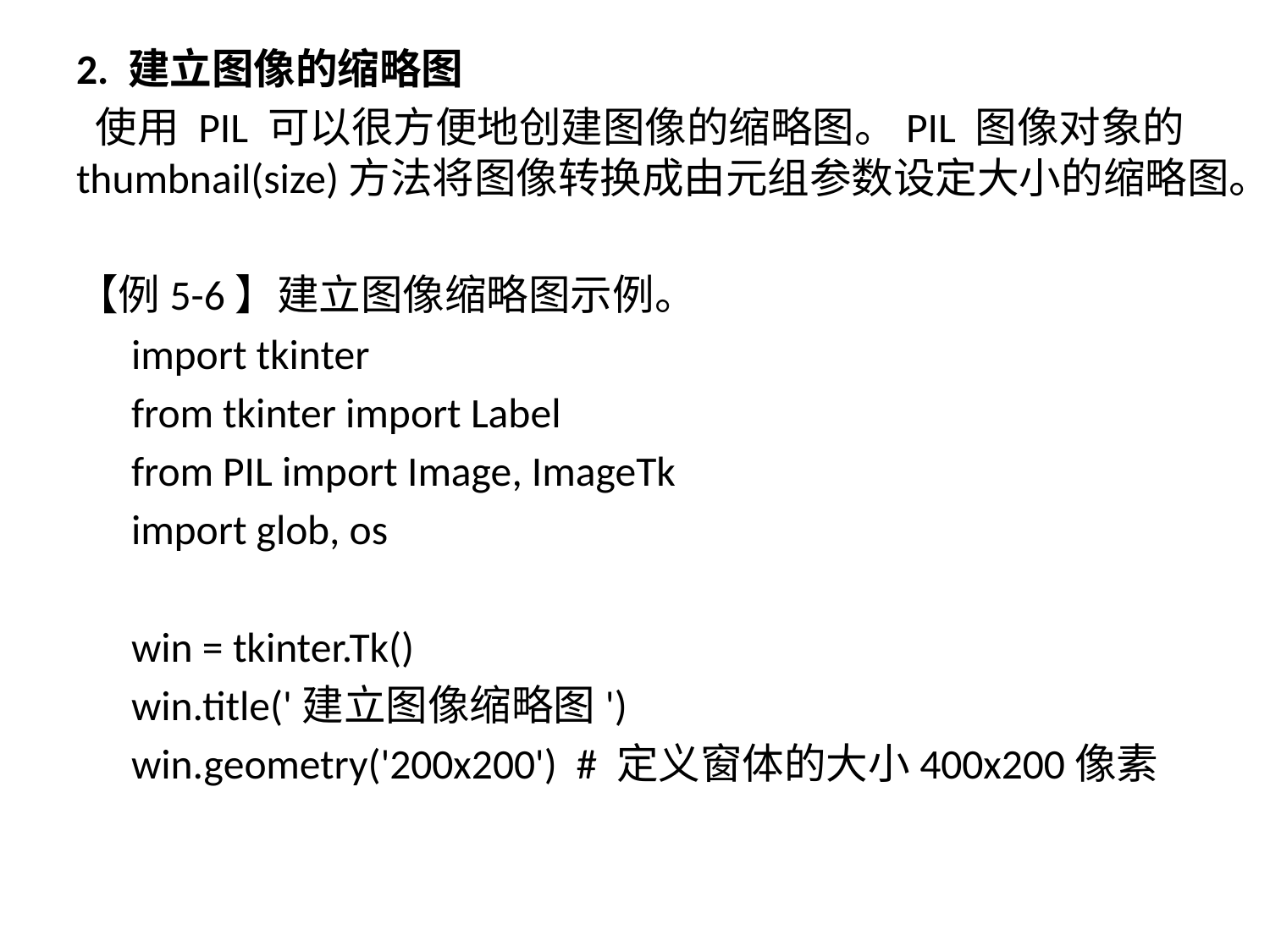

2. 建立图像的缩略图
 使用 PIL 可以很方便地创建图像的缩略图。PIL 图像对象的thumbnail(size)方法将图像转换成由元组参数设定大小的缩略图。

【例5-6】建立图像缩略图示例。
import tkinter
from tkinter import Label
from PIL import Image, ImageTk
import glob, os

win = tkinter.Tk()
win.title('建立图像缩略图')
win.geometry('200x200')  # 定义窗体的大小400x200像素